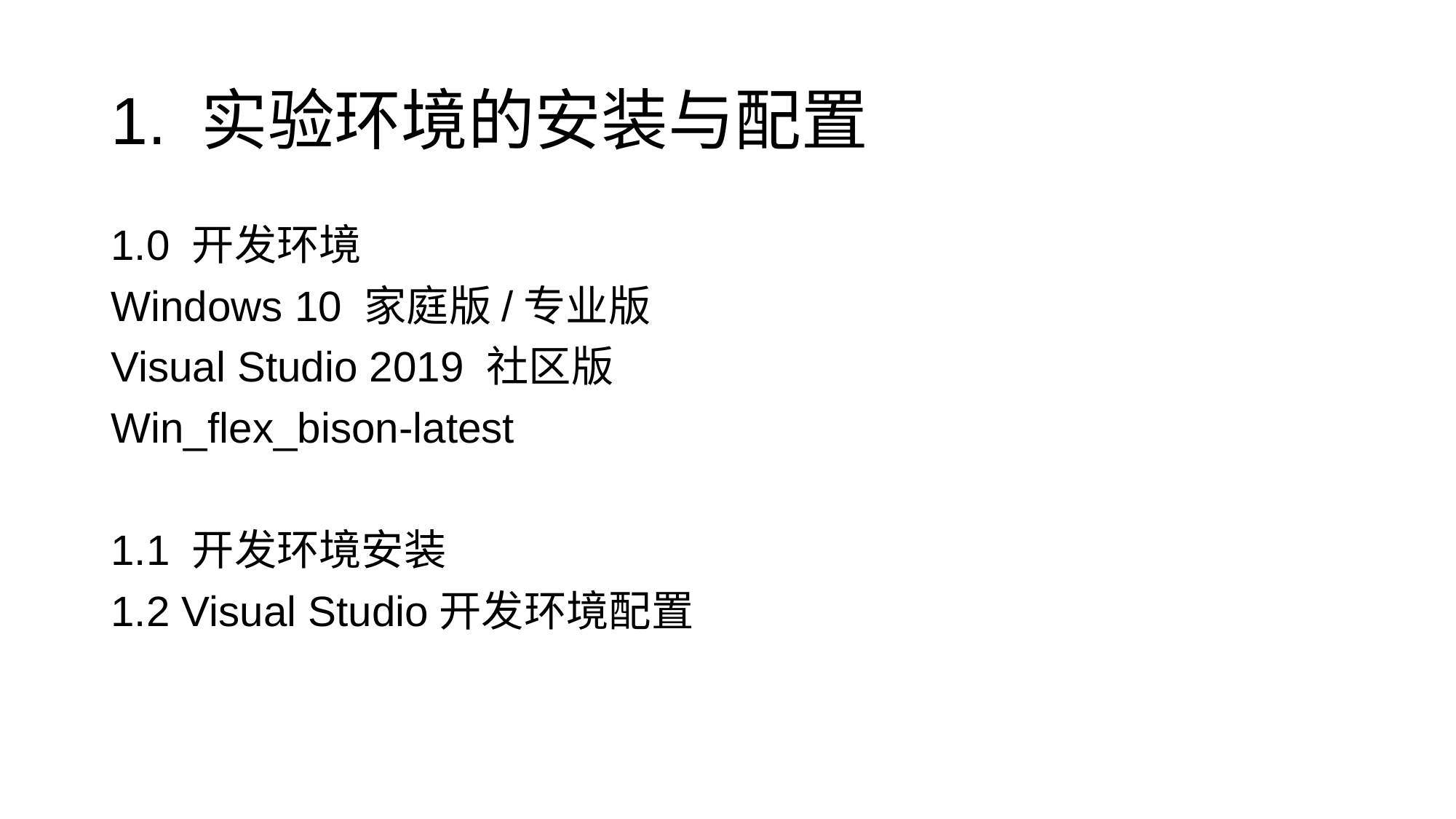

# 1. 实验环境的安装与配置
1.0 开发环境
Windows 10 家庭版/专业版
Visual Studio 2019 社区版
Win_flex_bison-latest

1.1 开发环境安装
1.2 Visual Studio开发环境配置